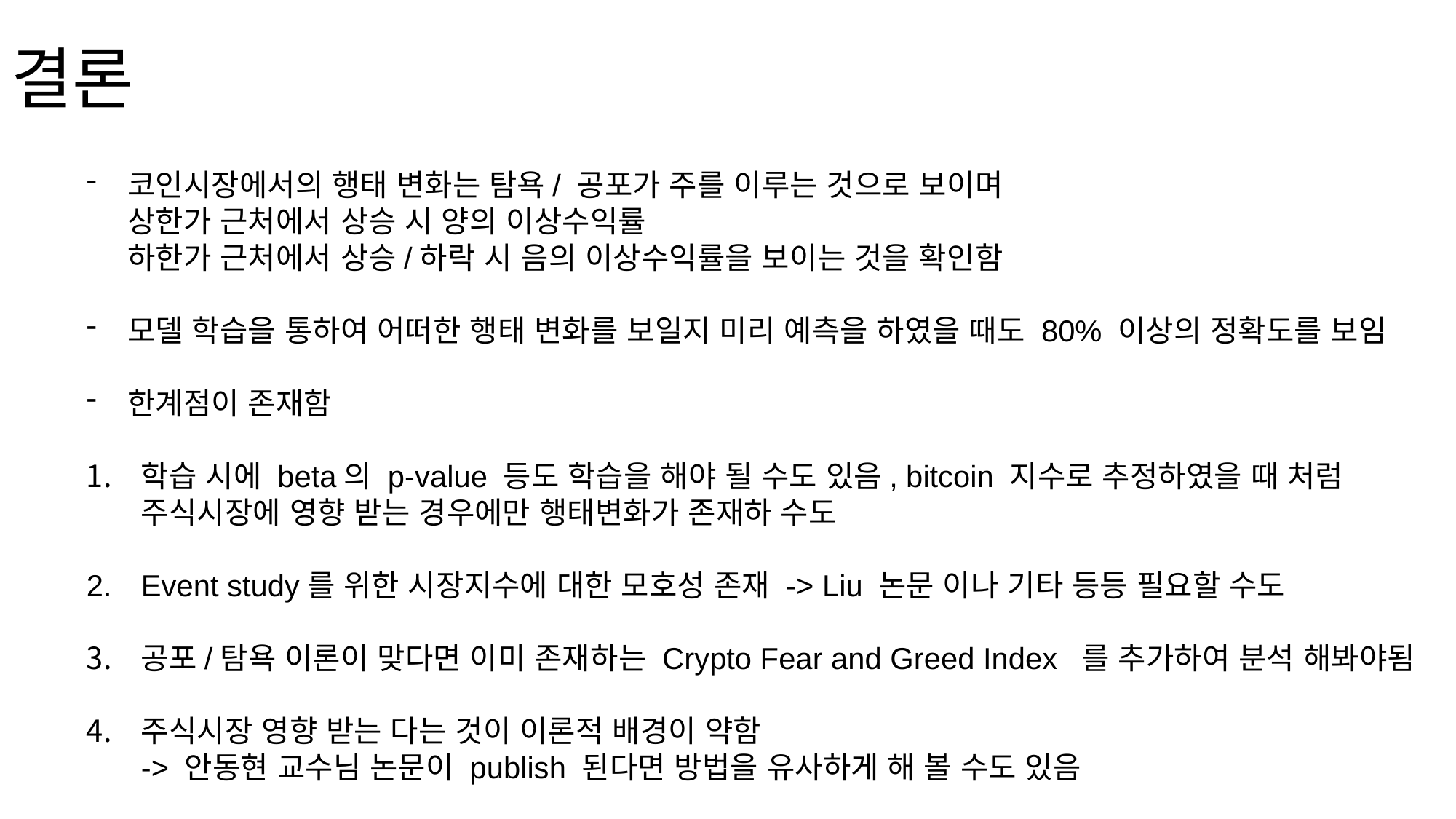

# 결론
코인시장에서의 행태 변화는 탐욕/ 공포가 주를 이루는 것으로 보이며
상한가 근처에서 상승 시 양의 이상수익률
하한가 근처에서 상승/하락 시 음의 이상수익률을 보이는 것을 확인함

모델 학습을 통하여 어떠한 행태 변화를 보일지 미리 예측을 하였을 때도 80% 이상의 정확도를 보임

한계점이 존재함

학습 시에 beta의 p-value 등도 학습을 해야 될 수도 있음, bitcoin 지수로 추정하였을 때 처럼
주식시장에 영향 받는 경우에만 행태변화가 존재하 수도

Event study를 위한 시장지수에 대한 모호성 존재 -> Liu 논문 이나 기타 등등 필요할 수도

공포/탐욕 이론이 맞다면 이미 존재하는 Crypto Fear and Greed Index  를 추가하여 분석 해봐야됨

주식시장 영향 받는 다는 것이 이론적 배경이 약함
-> 안동현 교수님 논문이 publish 된다면 방법을 유사하게 해 볼 수도 있음